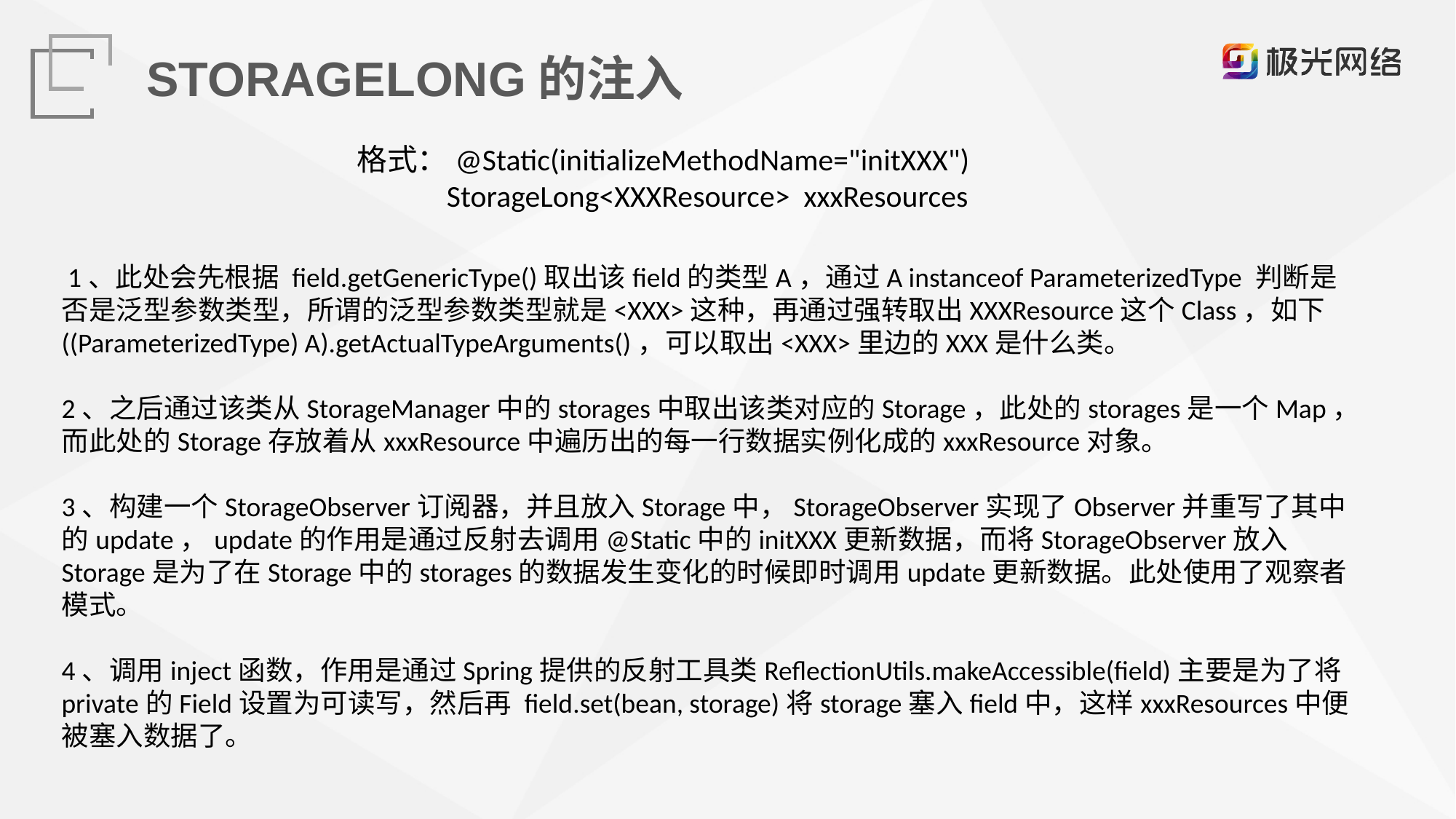

STORAGELONG的注入

格式：@Static(initializeMethodName="initXXX")
             StorageLong<XXXResource>  xxxResources
 1、此处会先根据 field.getGenericType()取出该field的类型A，通过A instanceof ParameterizedType 判断是否是泛型参数类型，所谓的泛型参数类型就是<XXX>这种，再通过强转取出XXXResource这个Class，如下
((ParameterizedType) A).getActualTypeArguments()，可以取出<XXX>里边的XXX是什么类。

2、之后通过该类从StorageManager中的storages中取出该类对应的Storage，此处的storages是一个Map，而此处的Storage存放着从xxxResource中遍历出的每一行数据实例化成的xxxResource对象。

3、构建一个StorageObserver订阅器，并且放入Storage中，StorageObserver实现了Observer并重写了其中的update，update的作用是通过反射去调用@Static中的initXXX更新数据，而将StorageObserver放入Storage是为了在Storage中的storages的数据发生变化的时候即时调用update更新数据。此处使用了观察者模式。

4、调用inject函数，作用是通过Spring提供的反射工具类ReflectionUtils.makeAccessible(field)主要是为了将private的Field设置为可读写，然后再 field.set(bean, storage)将storage塞入field中，这样xxxResources中便被塞入数据了。